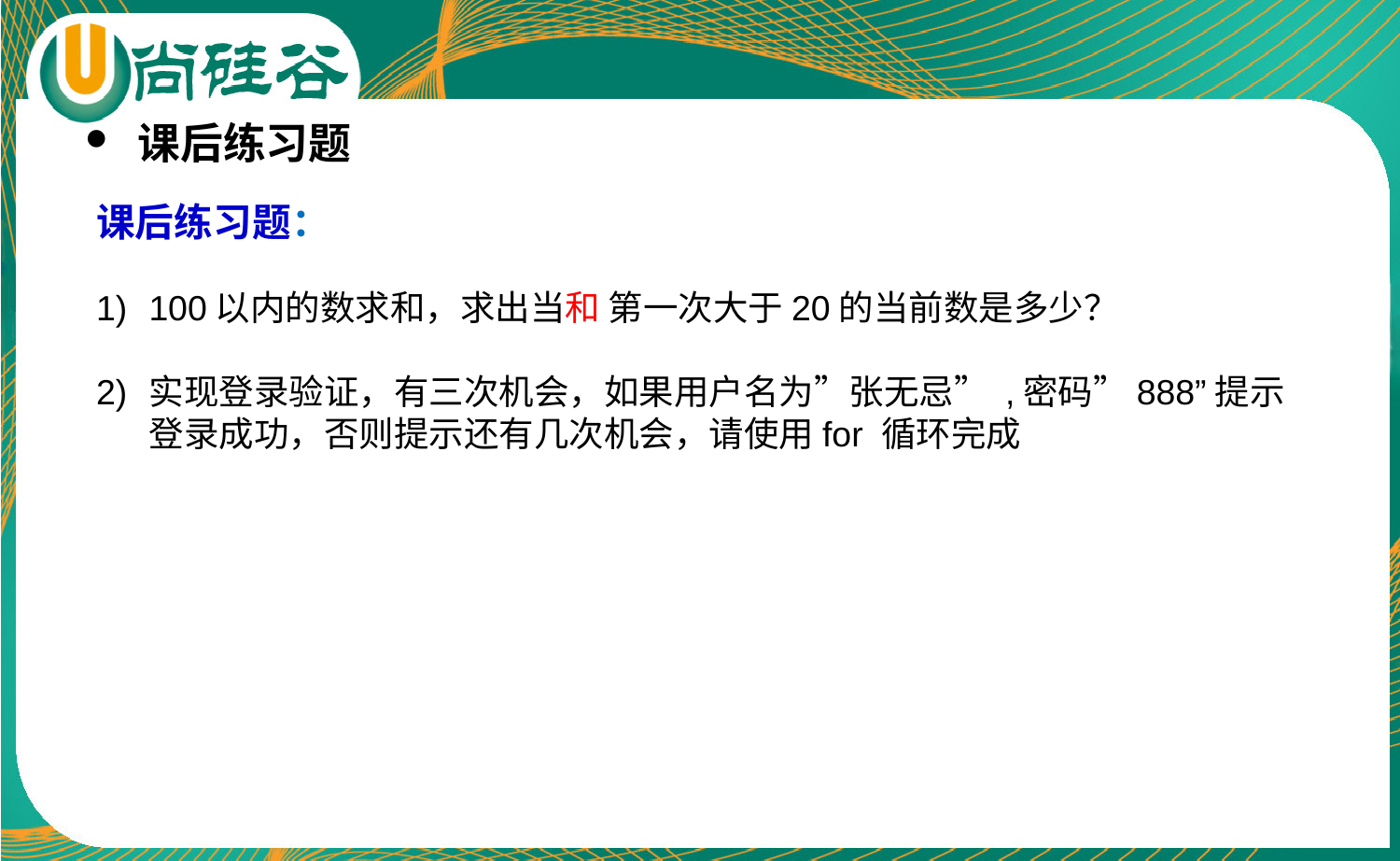

课后练习题

课后练习题：

100以内的数求和，求出当和 第一次大于20的当前数是多少？

实现登录验证，有三次机会，如果用户名为”张无忌” ,密码”888”提示登录成功，否则提示还有几次机会，请使用for 循环完成